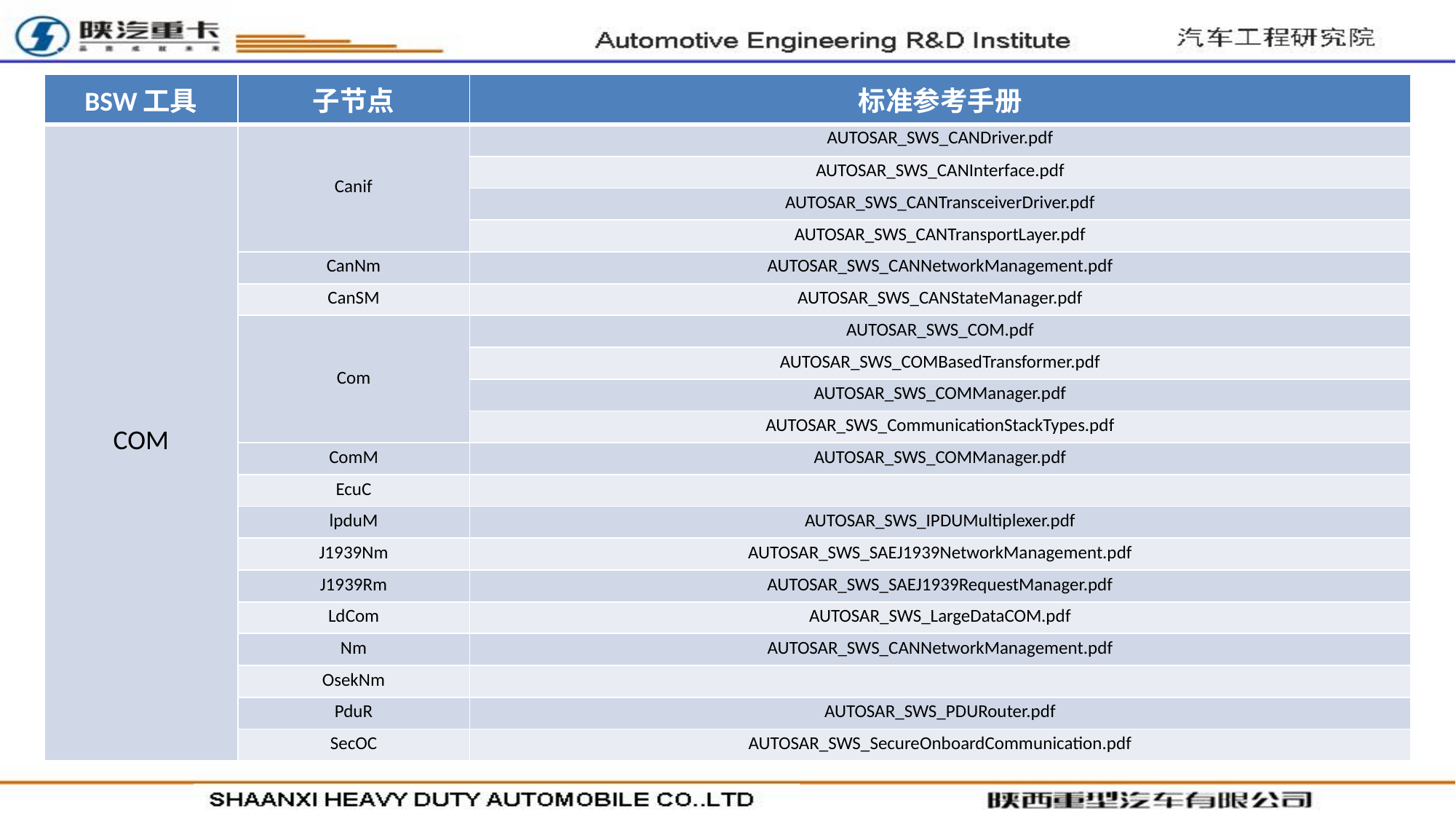

| BSW工具 | 子节点 | 标准参考手册 |
| --- | --- | --- |
| COM | Canif | AUTOSAR\_SWS\_CANDriver.pdf |
|  |  | AUTOSAR\_SWS\_CANInterface.pdf |
|  |  | AUTOSAR\_SWS\_CANTransceiverDriver.pdf |
|  |  | AUTOSAR\_SWS\_CANTransportLayer.pdf |
|  | CanNm | AUTOSAR\_SWS\_CANNetworkManagement.pdf |
|  | CanSM | AUTOSAR\_SWS\_CANStateManager.pdf |
|  | Com | AUTOSAR\_SWS\_COM.pdf |
|  |  | AUTOSAR\_SWS\_COMBasedTransformer.pdf |
|  |  | AUTOSAR\_SWS\_COMManager.pdf |
|  |  | AUTOSAR\_SWS\_CommunicationStackTypes.pdf |
|  | ComM | AUTOSAR\_SWS\_COMManager.pdf |
|  | EcuC |  |
|  | lpduM | AUTOSAR\_SWS\_IPDUMultiplexer.pdf |
|  | J1939Nm | AUTOSAR\_SWS\_SAEJ1939NetworkManagement.pdf |
|  | J1939Rm | AUTOSAR\_SWS\_SAEJ1939RequestManager.pdf |
|  | LdCom | AUTOSAR\_SWS\_LargeDataCOM.pdf |
|  | Nm | AUTOSAR\_SWS\_CANNetworkManagement.pdf |
|  | OsekNm |  |
|  | PduR | AUTOSAR\_SWS\_PDURouter.pdf |
|  | SecOC | AUTOSAR\_SWS\_SecureOnboardCommunication.pdf |